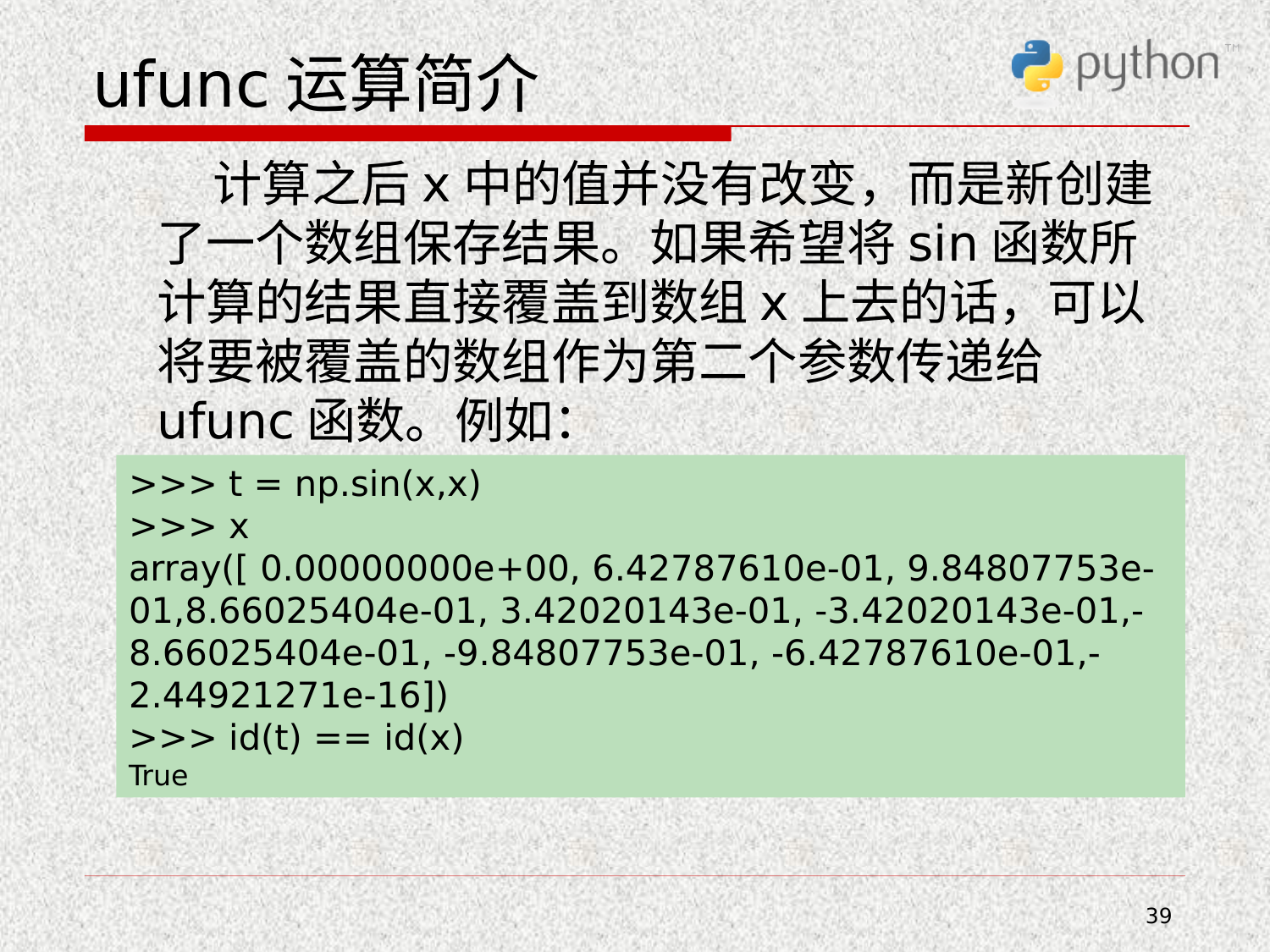

# ufunc运算简介
          计算之后x中的值并没有改变，而是新创建了一个数组保存结果。如果希望将sin函数所计算的结果直接覆盖到数组x上去的话，可以将要被覆盖的数组作为第二个参数传递给ufunc函数。例如：

>>> t = np.sin(x,x)
>>> x
array([ 0.00000000e+00, 6.42787610e-01, 9.84807753e-01,8.66025404e-01, 3.42020143e-01, -3.42020143e-01,-8.66025404e-01, -9.84807753e-01, -6.42787610e-01,-2.44921271e-16])
>>> id(t) == id(x)
True
39